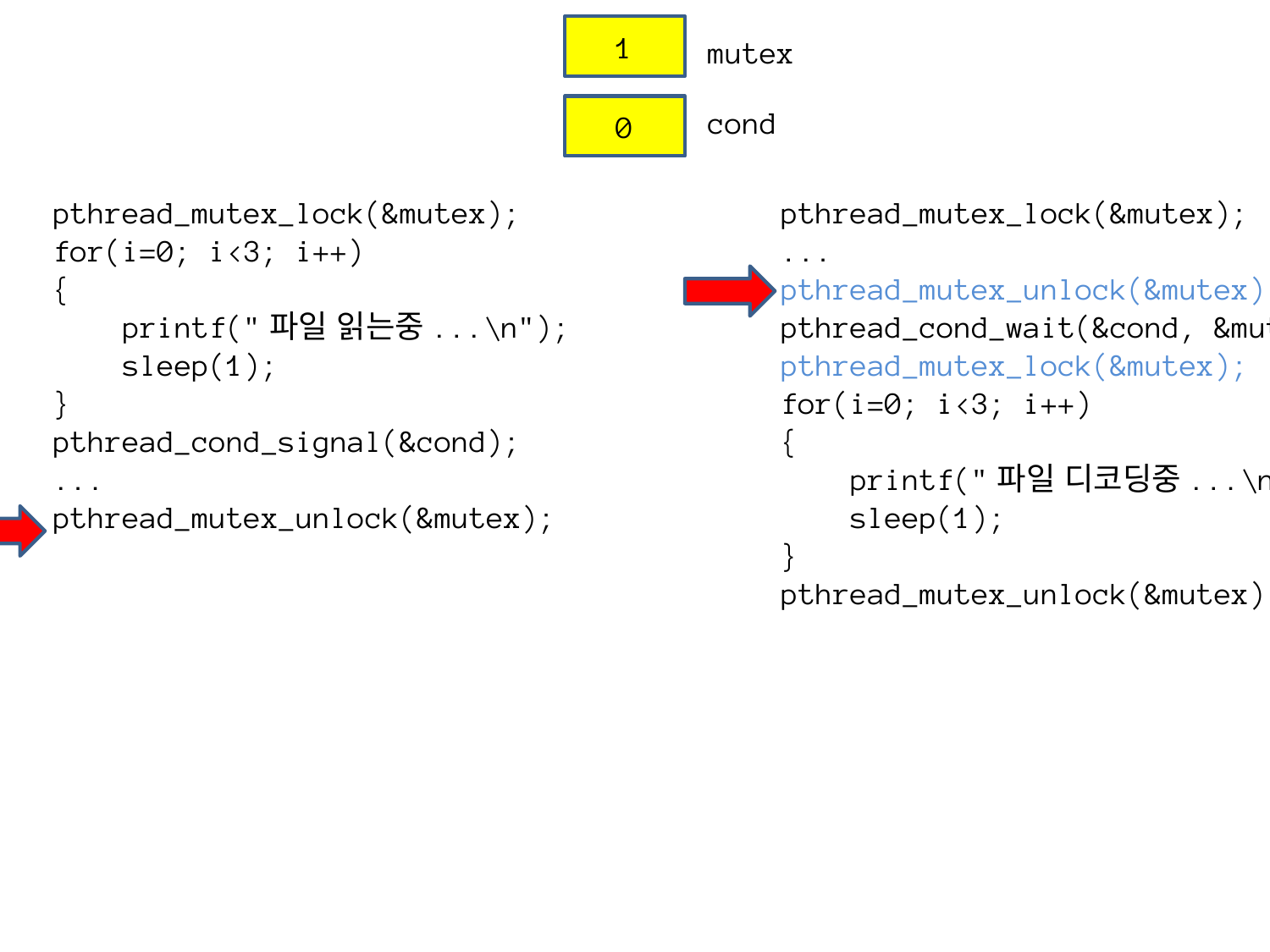

1
mutex
0
cond
    pthread_mutex_lock(&mutex);
    for(i=0; i<3; i++)
    {
        printf("파일 읽는중...\n");
        sleep(1);
    }
    pthread_cond_signal(&cond);
    ...
    pthread_mutex_unlock(&mutex);
    pthread_mutex_lock(&mutex);
    ...
    pthread_mutex_unlock(&mutex);
    pthread_cond_wait(&cond, &mutex);
    pthread_mutex_lock(&mutex);
    for(i=0; i<3; i++)
    {
        printf("파일 디코딩중...\n");
        sleep(1);
    }
    pthread_mutex_unlock(&mutex);